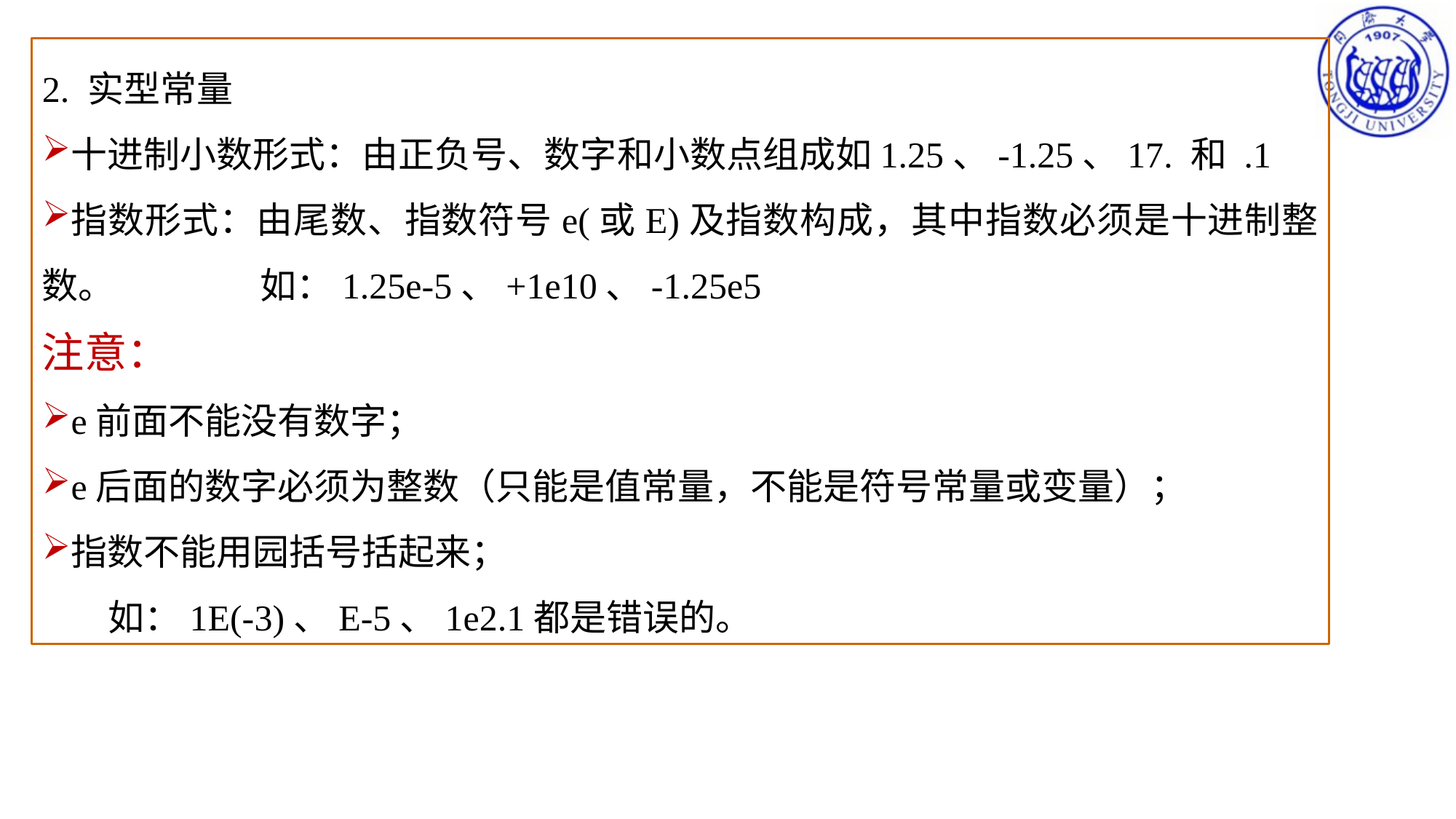

2. 实型常量
十进制小数形式：由正负号、数字和小数点组成如1.25、-1.25、17. 和 .1
指数形式：由尾数、指数符号e(或E)及指数构成，其中指数必须是十进制整数。		如：1.25e-5、+1e10、-1.25e5
注意：
e前面不能没有数字；
e后面的数字必须为整数（只能是值常量，不能是符号常量或变量）；
指数不能用园括号括起来；
       如：1E(-3)、E-5、1e2.1都是错误的。

8